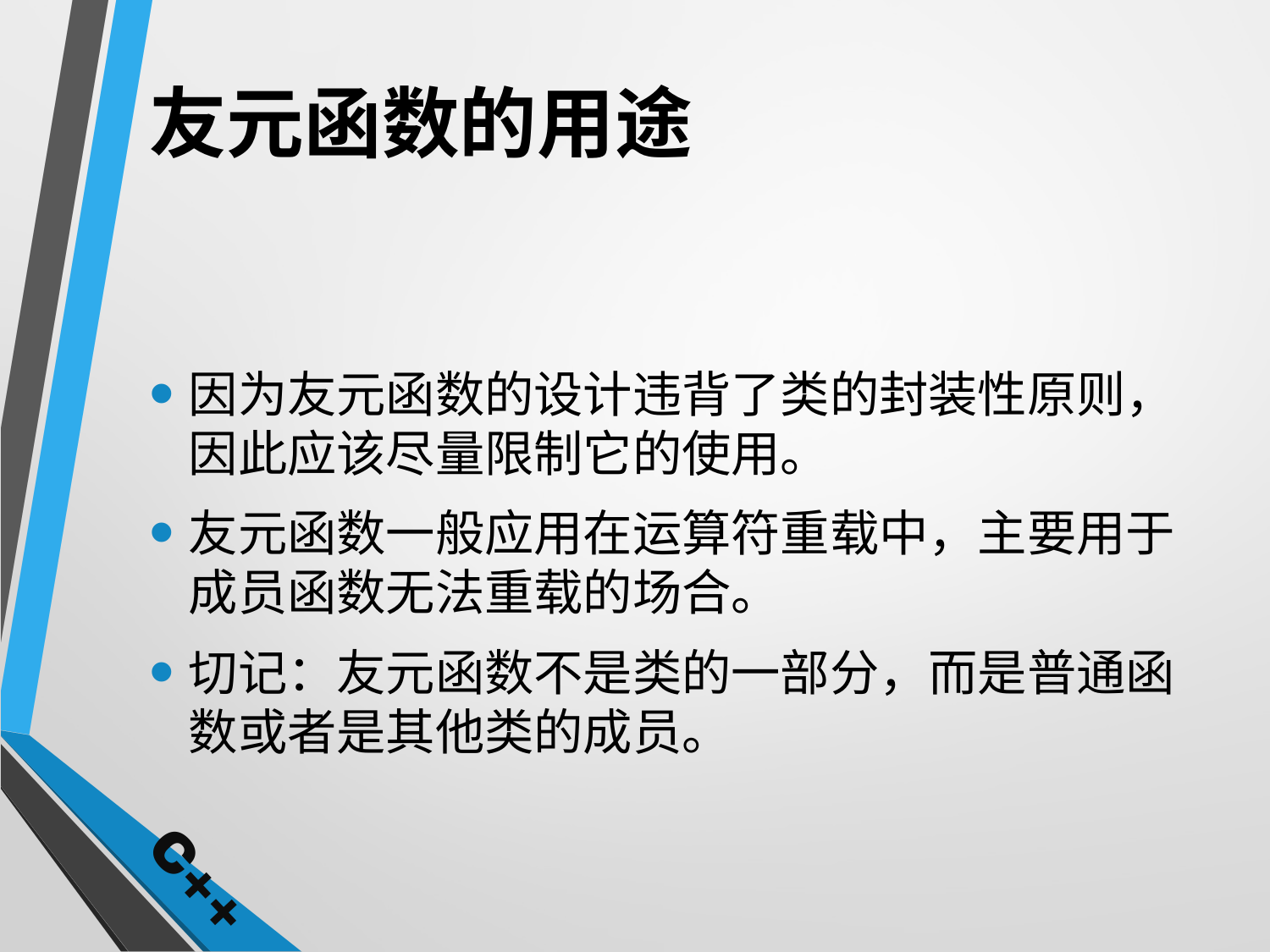

# 友元函数的用途
因为友元函数的设计违背了类的封装性原则，因此应该尽量限制它的使用。
友元函数一般应用在运算符重载中，主要用于成员函数无法重载的场合。
切记：友元函数不是类的一部分，而是普通函数或者是其他类的成员。